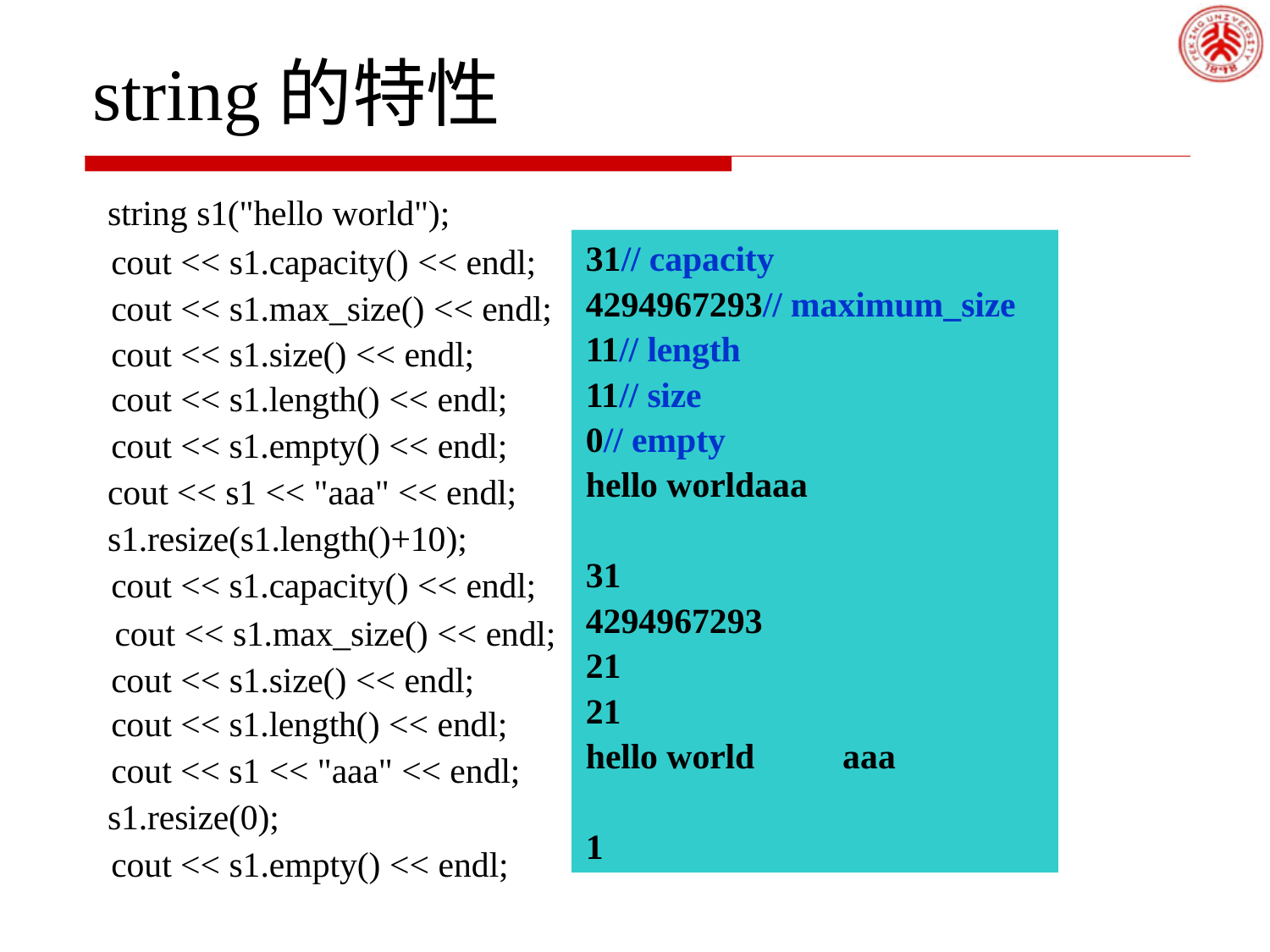

# string的特性
string s1("hello world");
cout << s1.capacity() << endl; cout << s1.max_size() << endl; cout << s1.size() << endl;
cout << s1.length() << endl;
cout << s1.empty() << endl; cout << s1 << "aaa" << endl; s1.resize(s1.length()+10);
cout << s1.capacity() << endl;
cout << s1.max_size() << endl; cout << s1.size() << endl;
cout << s1.length() << endl;
cout << s1 << "aaa" << endl; s1.resize(0);
cout << s1.empty() << endl;
31// capacity
4294967293// maximum_size
11// length
11// size
0// empty
hello worldaaa

31
4294967293
21
21
hello world          aaa

1